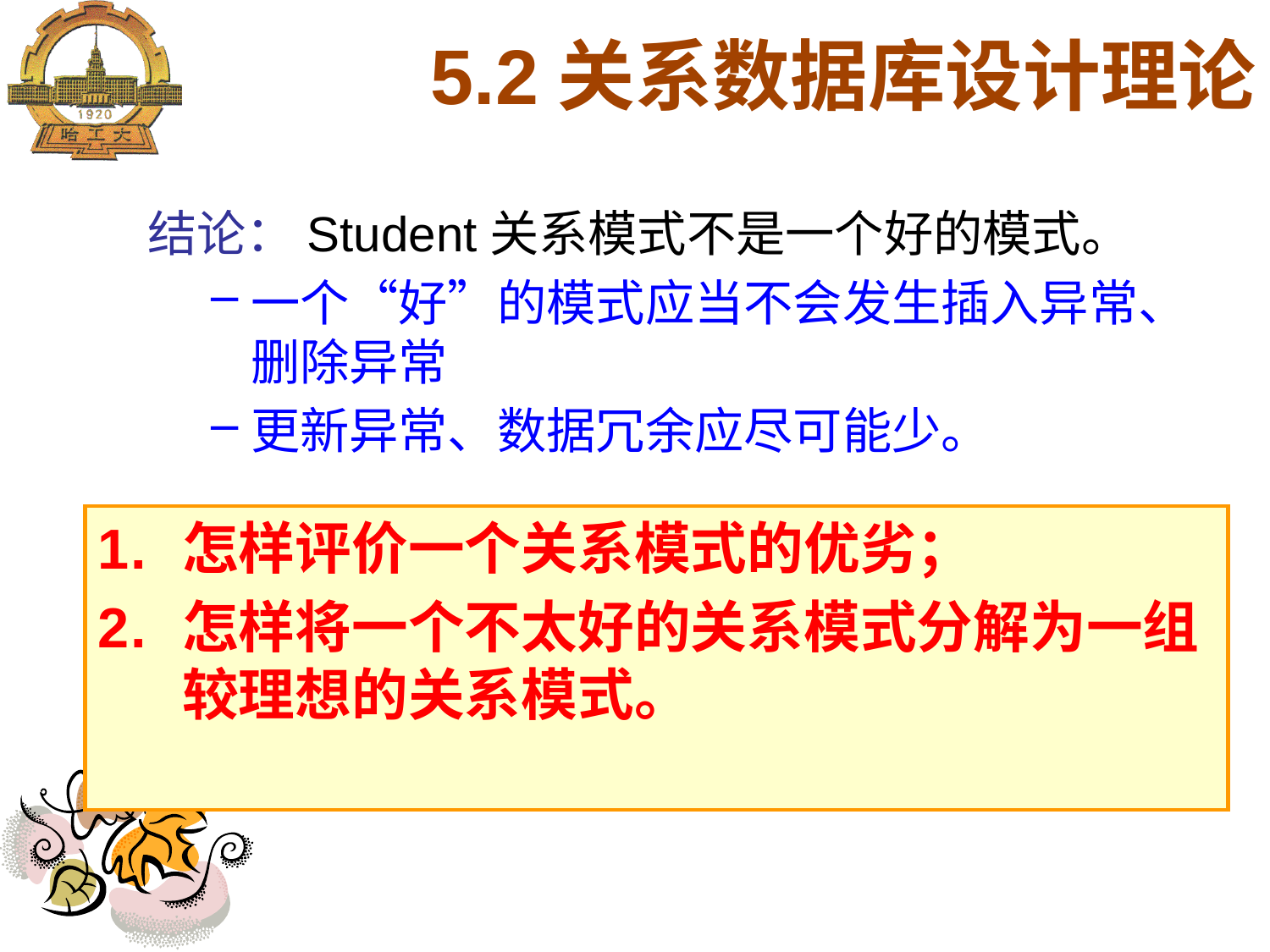

5.2关系数据库设计理论
结论：Student关系模式不是一个好的模式。
一个“好”的模式应当不会发生插入异常、删除异常
更新异常、数据冗余应尽可能少。

怎样评价一个关系模式的优劣；
怎样将一个不太好的关系模式分解为一组较理想的关系模式。